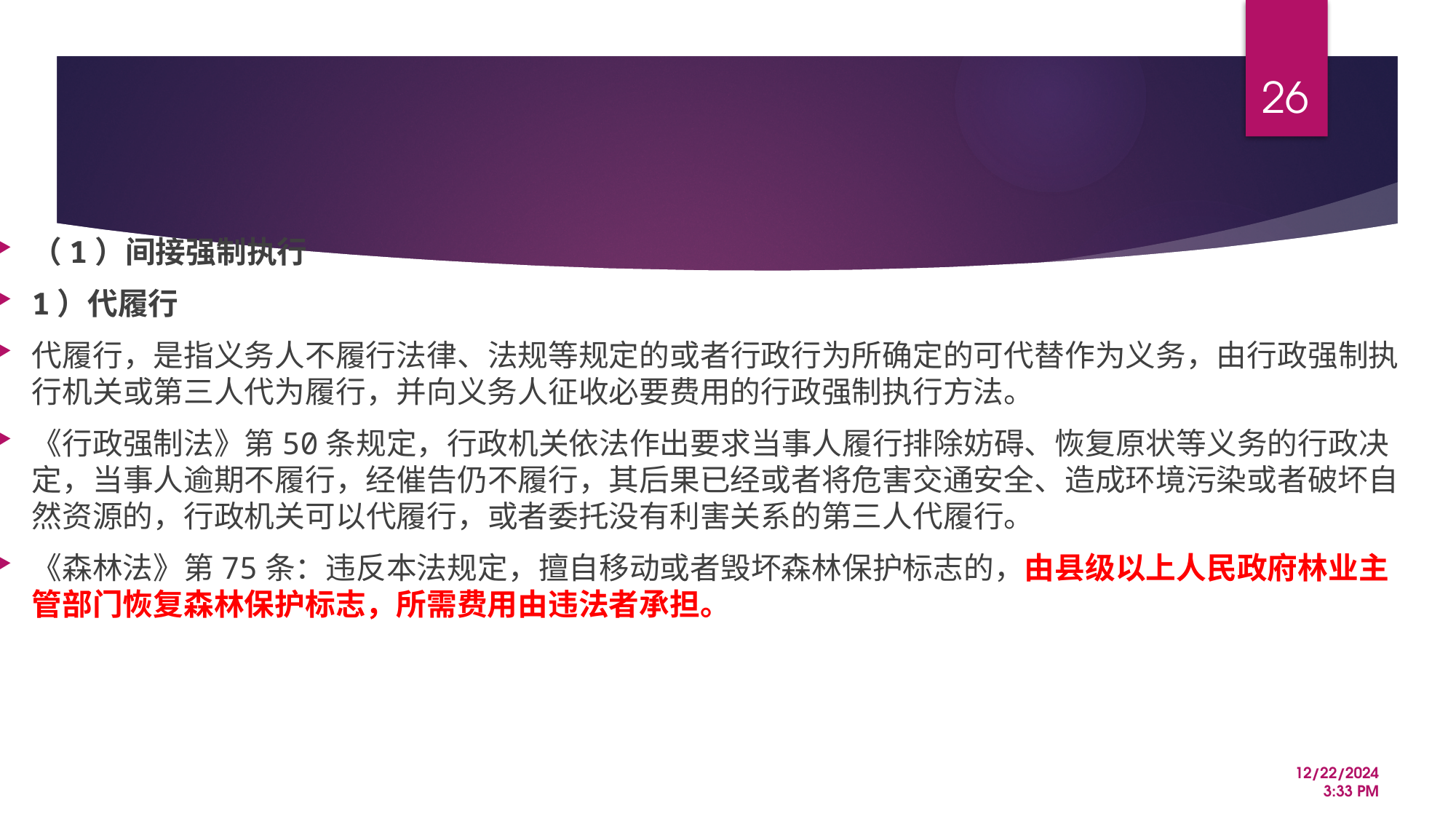

26
#
（1）间接强制执行
1）代履行
代履行，是指义务人不履行法律、法规等规定的或者行政行为所确定的可代替作为义务，由行政强制执行机关或第三人代为履行，并向义务人征收必要费用的行政强制执行方法。
《行政强制法》第50条规定，行政机关依法作出要求当事人履行排除妨碍、恢复原状等义务的行政决定，当事人逾期不履行，经催告仍不履行，其后果已经或者将危害交通安全、造成环境污染或者破坏自然资源的，行政机关可以代履行，或者委托没有利害关系的第三人代履行。
《森林法》第75条：违反本法规定，擅自移动或者毁坏森林保护标志的，由县级以上人民政府林业主管部门恢复森林保护标志，所需费用由违法者承担。

12/22/2024 3:33 PM